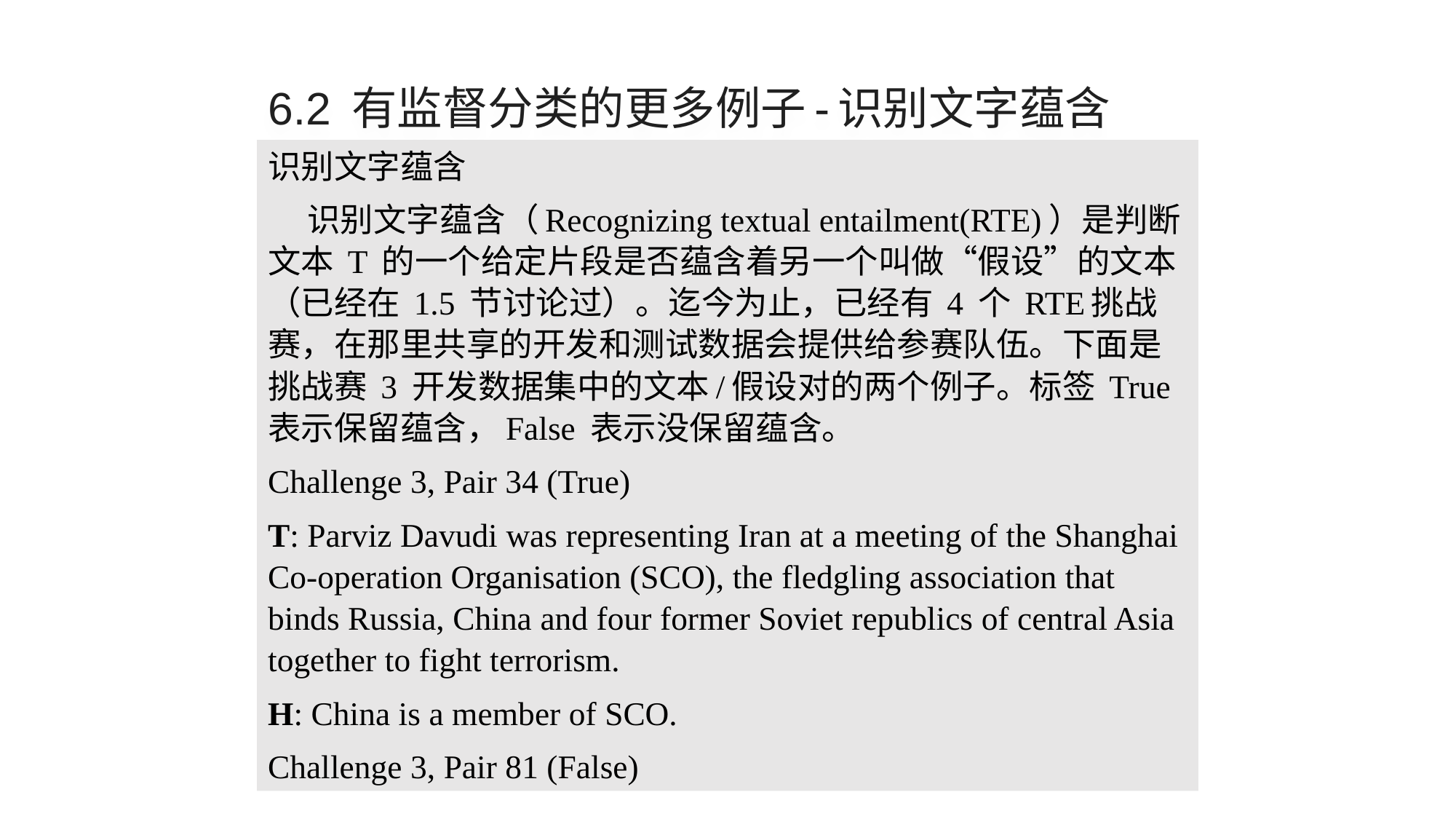

# 6.2 有监督分类的更多例子-识别文字蕴含
识别文字蕴含
识别文字蕴含（Recognizing textual entailment(RTE)）是判断文本 T 的一个给定片段是否蕴含着另一个叫做“假设”的文本（已经在 1.5 节讨论过）。迄今为止，已经有 4 个 RTE挑战赛，在那里共享的开发和测试数据会提供给参赛队伍。下面是挑战赛 3 开发数据集中的文本/假设对的两个例子。标签 True 表示保留蕴含，False 表示没保留蕴含。
Challenge 3, Pair 34 (True)
T: Parviz Davudi was representing Iran at a meeting of the Shanghai Co-operation Organisation (SCO), the fledgling association that binds Russia, China and four former Soviet republics of central Asia together to fight terrorism.
H: China is a member of SCO.
Challenge 3, Pair 81 (False)